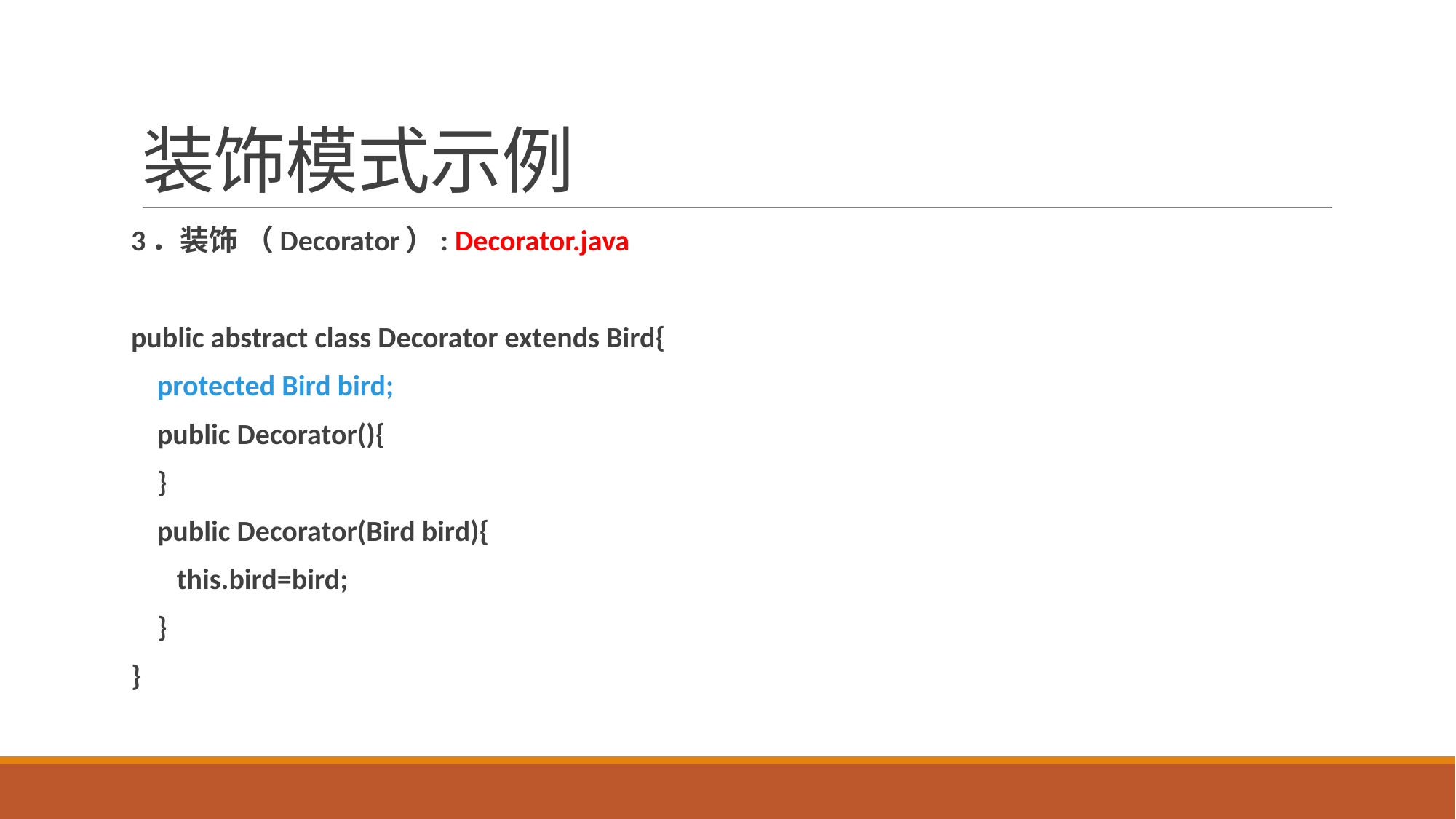

# 装饰模式示例
3．装饰 （Decorator）: Decorator.java

public abstract class Decorator extends Bird{
    protected Bird bird;
    public Decorator(){
    }
    public Decorator(Bird bird){
       this.bird=bird;
    }
}